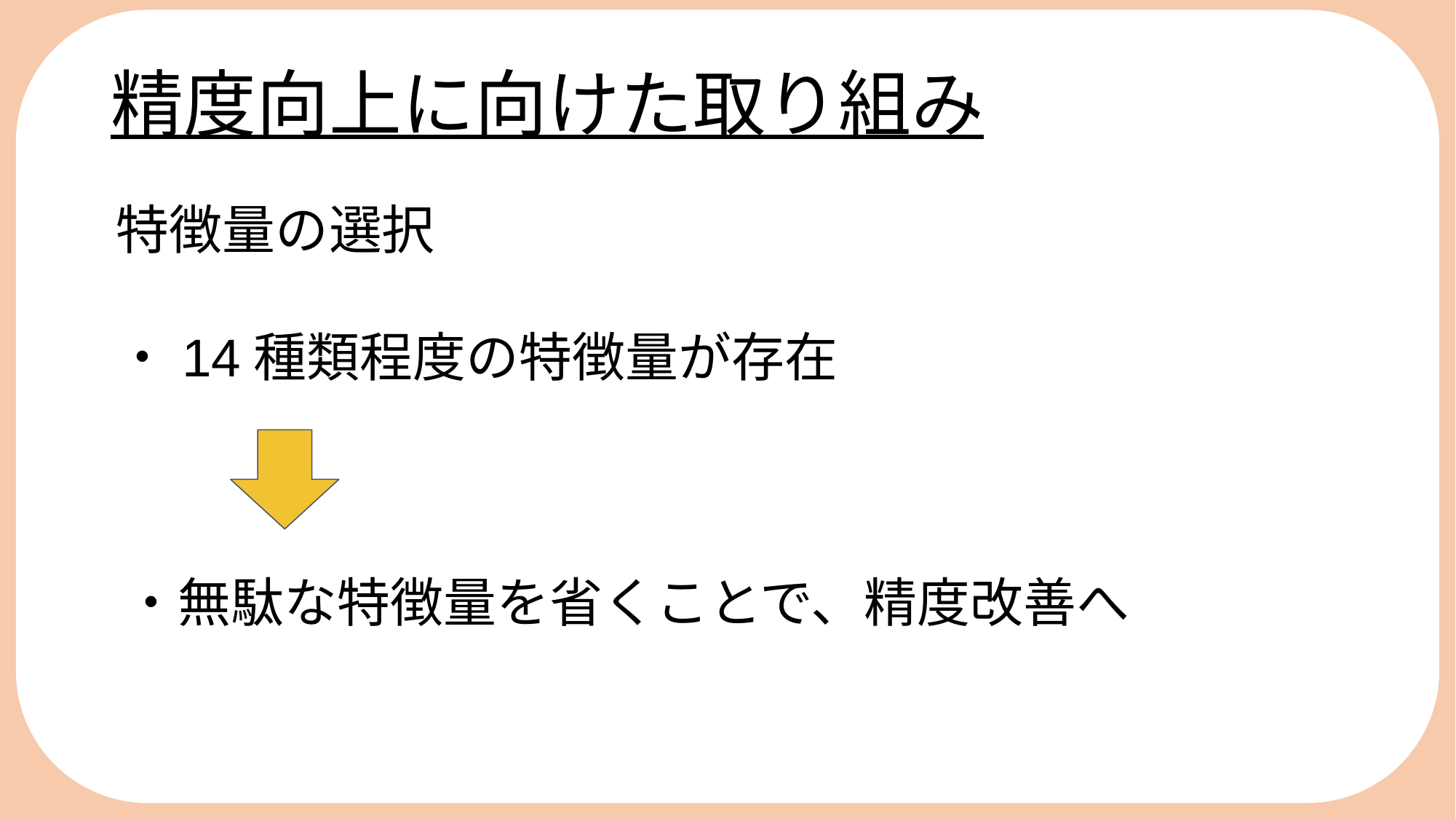

とｋ三日目
精度向上に向けた取り組み
特徴量の選択

・14種類程度の特徴量が存在

・無駄な特徴量を省くことで、精度改善へ